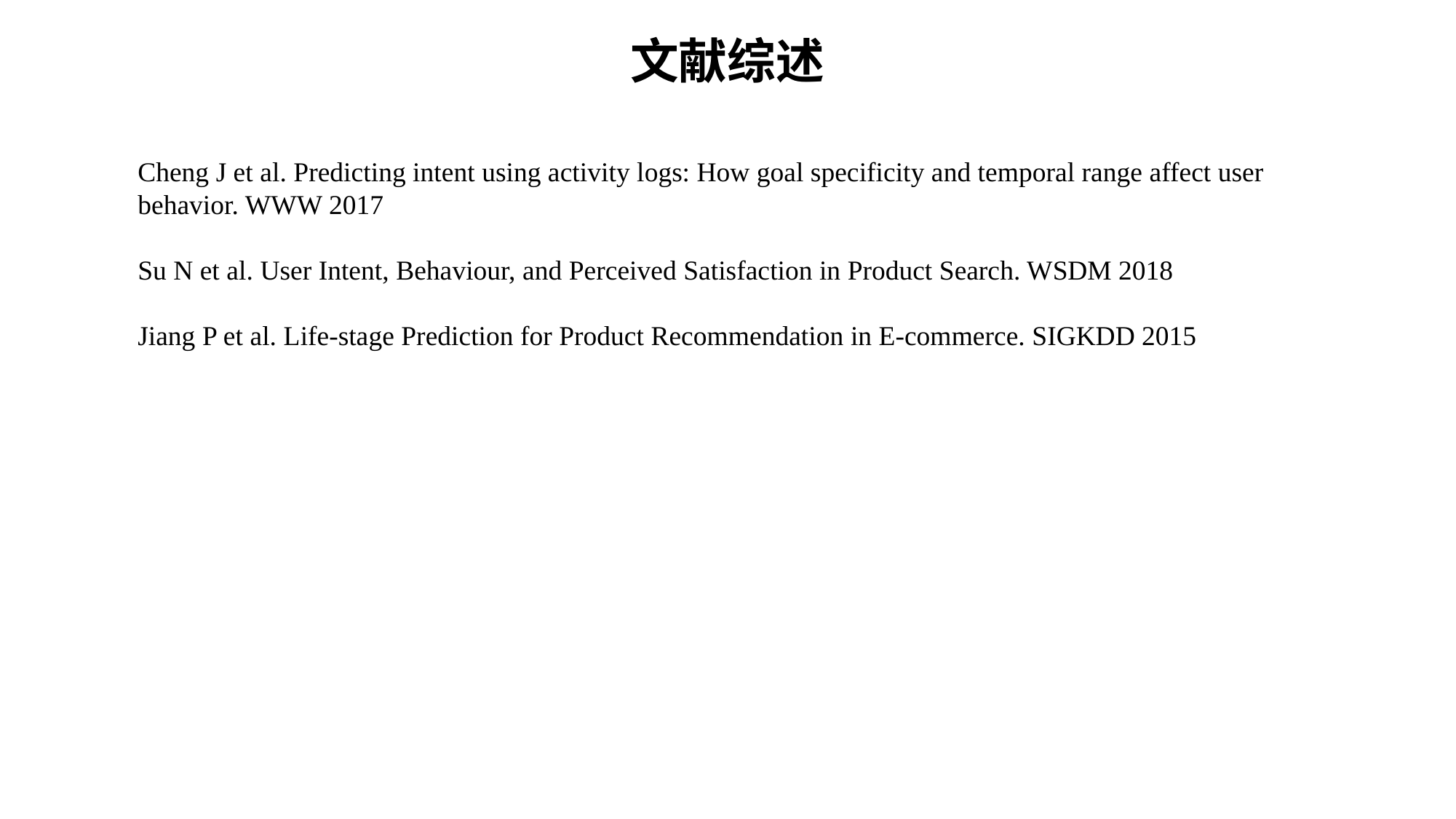

文献综述
Cheng J et al. Predicting intent using activity logs: How goal specificity and temporal range affect user behavior. WWW 2017

Su N et al. User Intent, Behaviour, and Perceived Satisfaction in Product Search. WSDM 2018

Jiang P et al. Life-stage Prediction for Product Recommendation in E-commerce. SIGKDD 2015